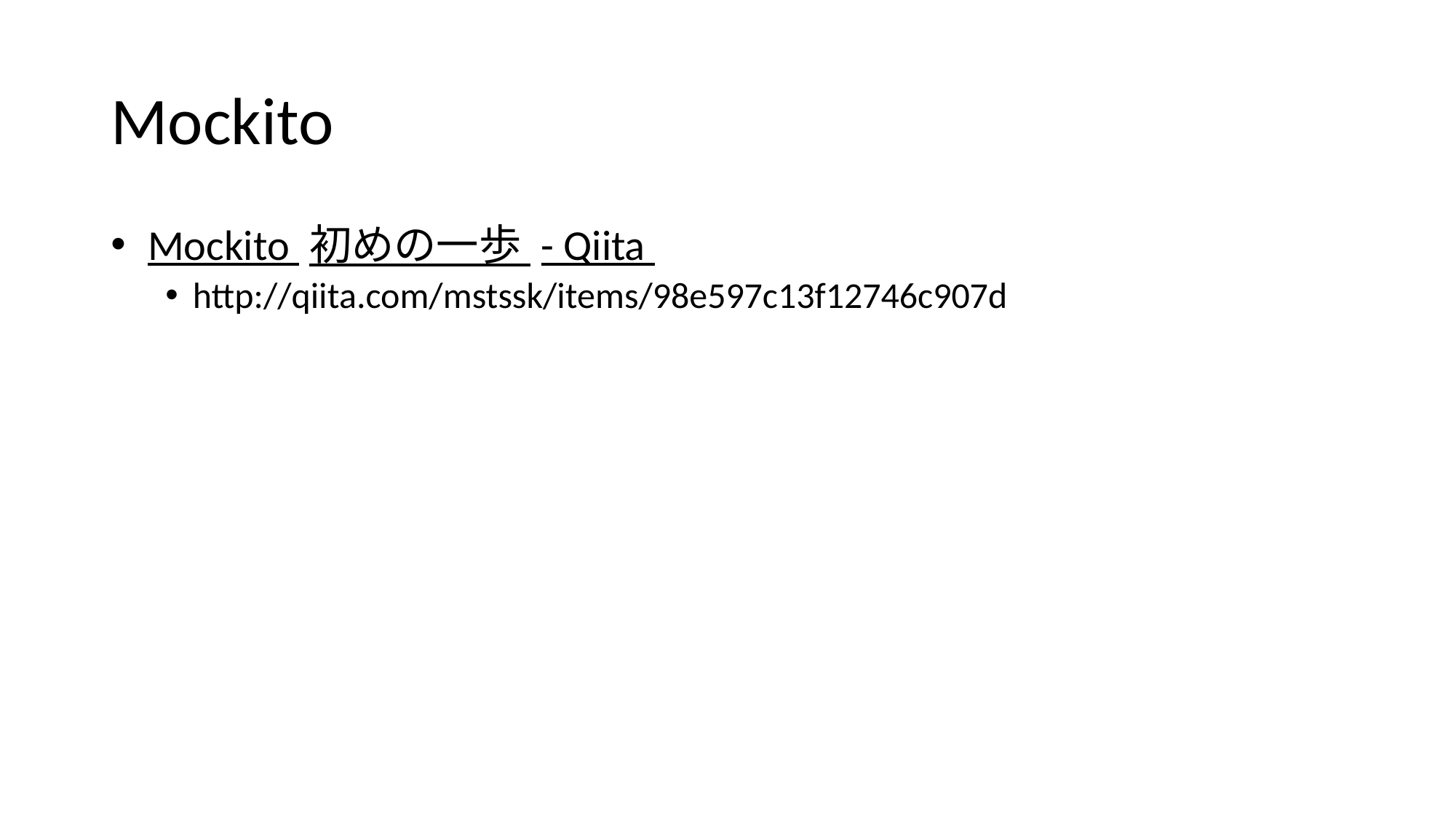

# Mockito
 Mockito 初めの一歩 - Qiita
http://qiita.com/mstssk/items/98e597c13f12746c907d